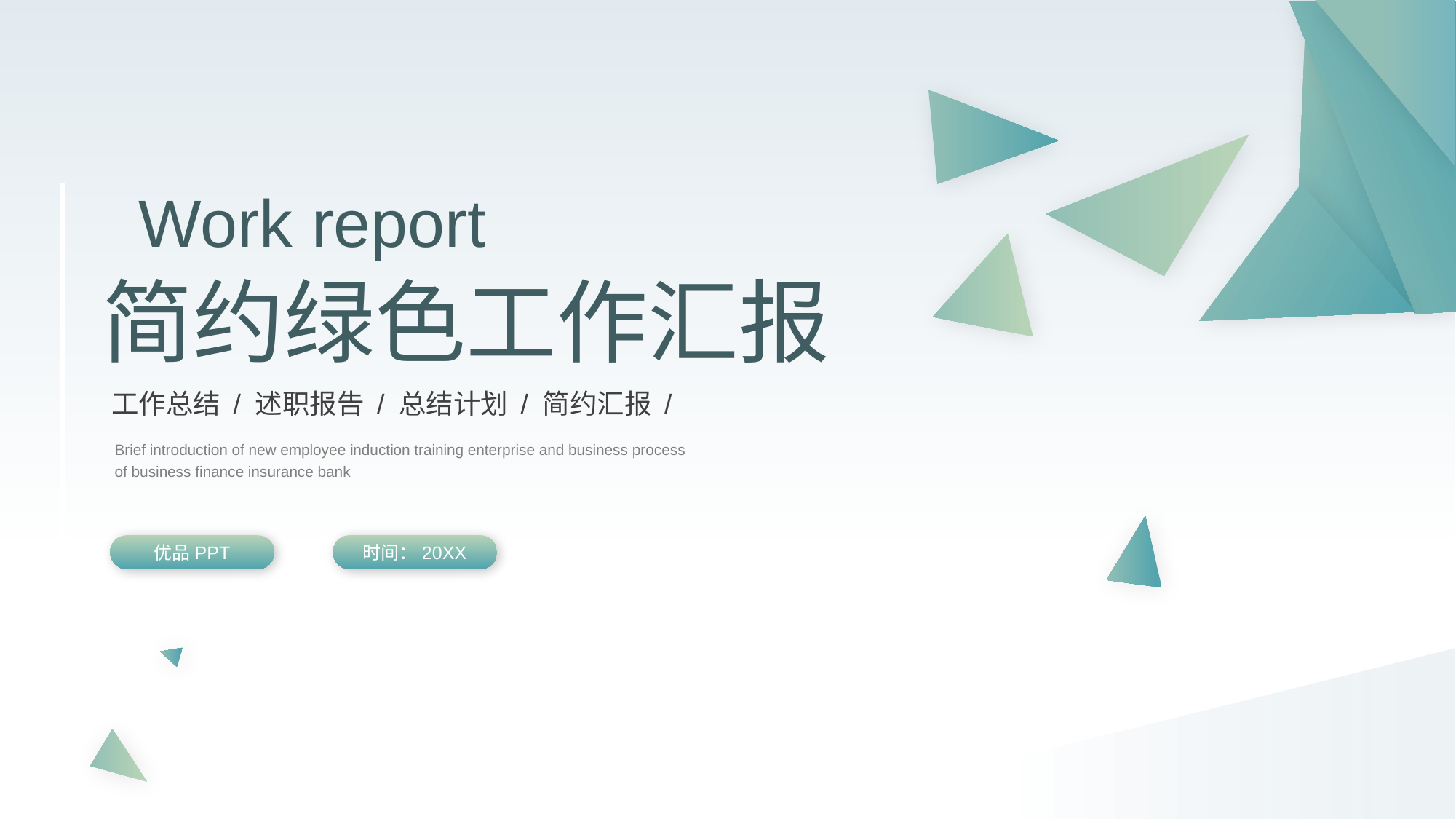

Work report

简约绿色工作汇报
工作总结 / 述职报告 / 总结计划 / 简约汇报 /
Brief introduction of new employee induction training enterprise and business process of business finance insurance bank

时间：20XX
优品PPT